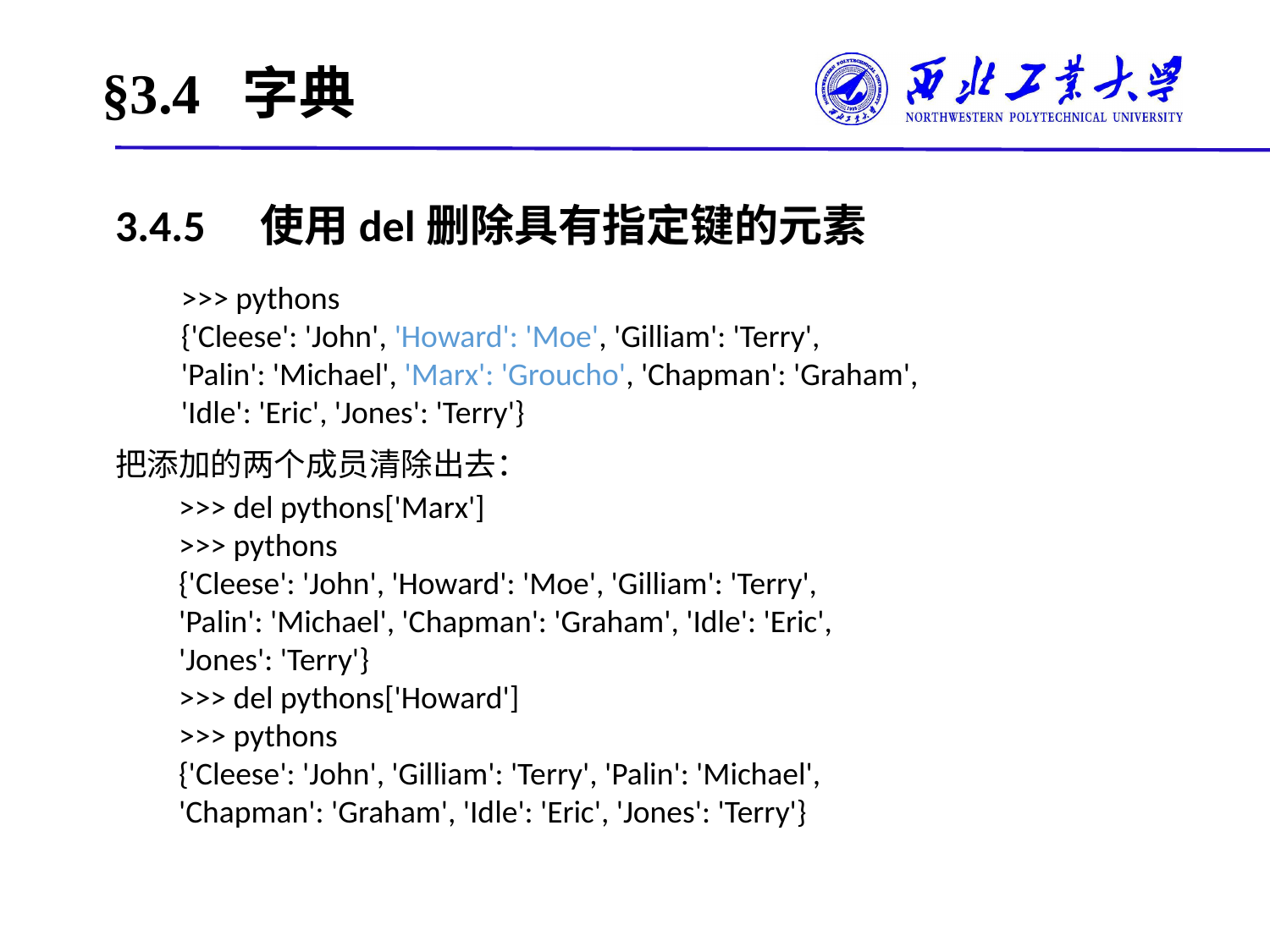

# §3.4  字典
3.4.5　使用del删除具有指定键的元素

>>> pythons
{'Cleese': 'John', 'Howard': 'Moe', 'Gilliam': 'Terry',
'Palin': 'Michael', 'Marx': 'Groucho', 'Chapman': 'Graham',
'Idle': 'Eric', 'Jones': 'Terry'}
把添加的两个成员清除出去：
>>> del pythons['Marx']
>>> pythons
{'Cleese': 'John', 'Howard': 'Moe', 'Gilliam': 'Terry',
'Palin': 'Michael', 'Chapman': 'Graham', 'Idle': 'Eric',
'Jones': 'Terry'}
>>> del pythons['Howard']
>>> pythons
{'Cleese': 'John', 'Gilliam': 'Terry', 'Palin': 'Michael',
'Chapman': 'Graham', 'Idle': 'Eric', 'Jones': 'Terry'}